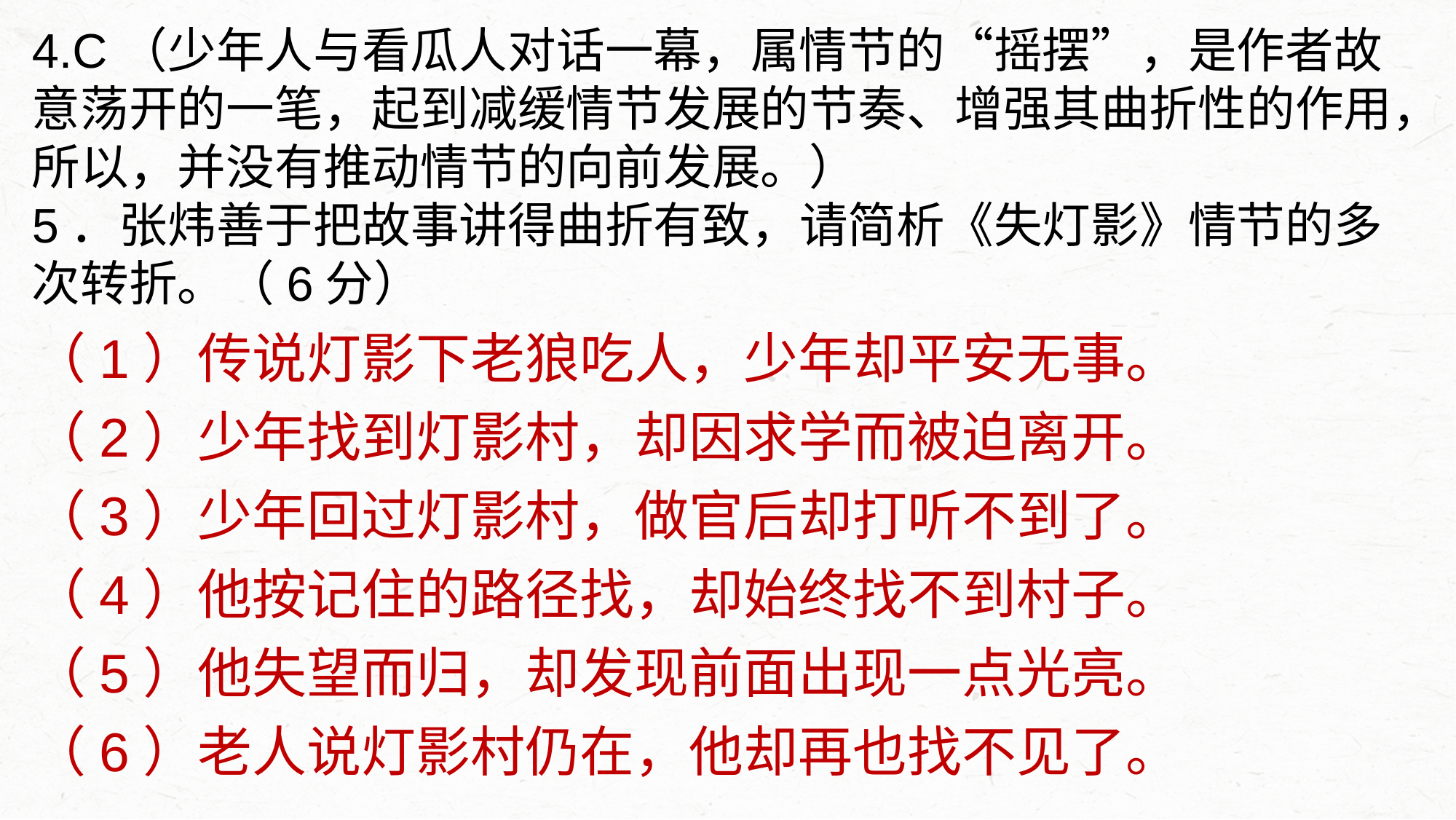

4.C（少年人与看瓜人对话一幕，属情节的“摇摆”，是作者故意荡开的一笔，起到减缓情节发展的节奏、增强其曲折性的作用，所以，并没有推动情节的向前发展。）
5．张炜善于把故事讲得曲折有致，请简析《失灯影》情节的多次转折。（6分）
（1）传说灯影下老狼吃人，少年却平安无事。
（2）少年找到灯影村，却因求学而被迫离开。
（3）少年回过灯影村，做官后却打听不到了。
（4）他按记住的路径找，却始终找不到村子。
（5）他失望而归，却发现前面出现一点光亮。
（6）老人说灯影村仍在，他却再也找不见了。